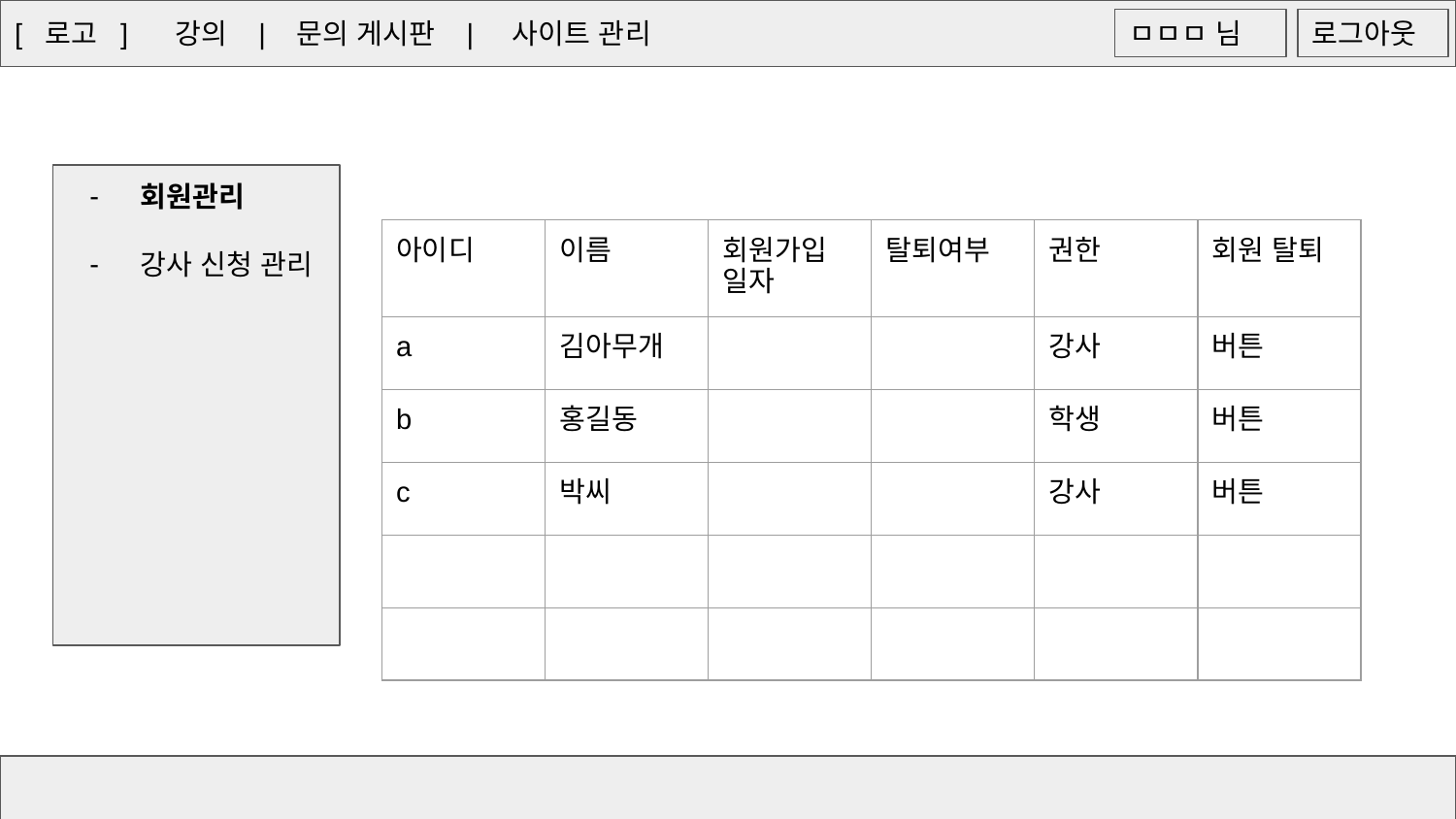

[  로고  ]     강의   |   문의 게시판   |    사이트 관리
/admin/memberList
아이디
이름
비밀번호
핸드폰번호
이메일
주소
탈퇴 여부
자기소개
회원가입일자
마케팅 수신동의

ㅁㅁㅁ 님
로그아웃
회원관리

강사 신청 관리
| 아이디 | 이름 | 회원가입 일자 | 탈퇴여부 | 권한 | 회원 탈퇴 |
| --- | --- | --- | --- | --- | --- |
| a | 김아무개 |  |  | 강사 | 버튼 |
| b | 홍길동 |  |  | 학생 | 버튼 |
| c | 박씨 |  |  | 강사 | 버튼 |
|  |  |  |  |  |  |
|  |  |  |  |  |  |